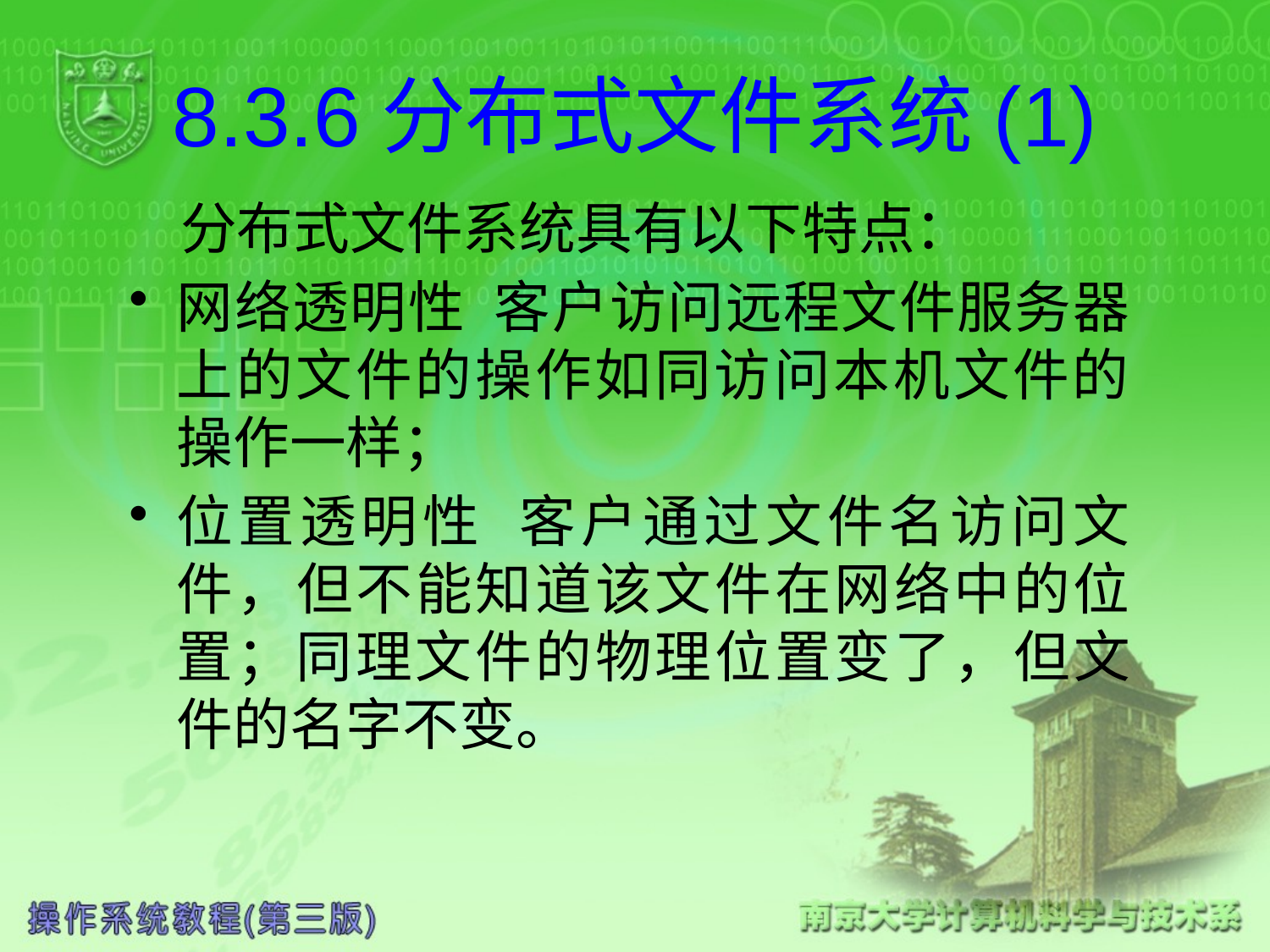

# 8.3.6分布式文件系统(1)
   分布式文件系统具有以下特点：
网络透明性  客户访问远程文件服务器上的文件的操作如同访问本机文件的操作一样；
位置透明性  客户通过文件名访问文件，但不能知道该文件在网络中的位置；同理文件的物理位置变了，但文件的名字不变。